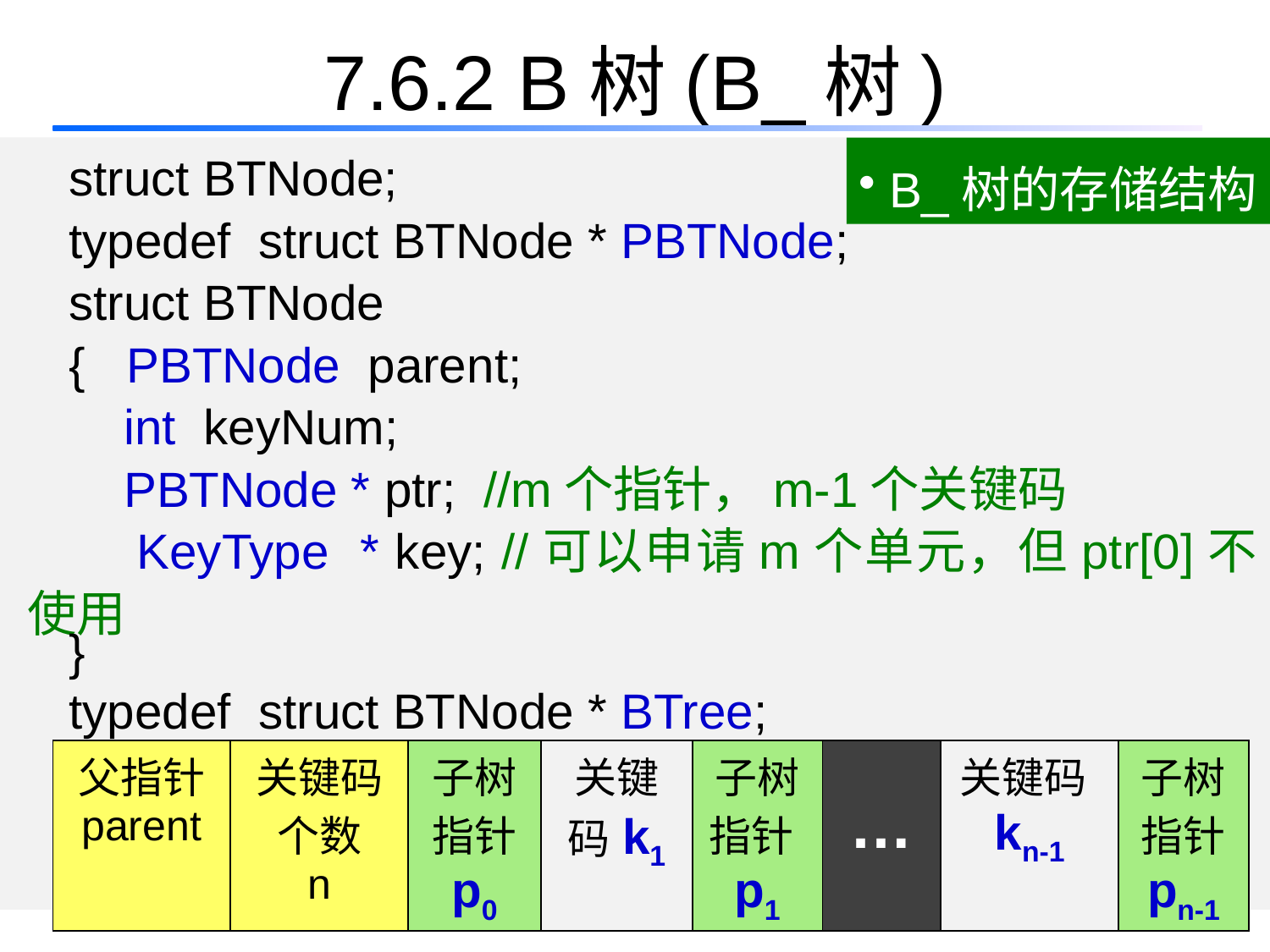

# 7.6.2 B树(B_树)

   struct BTNode;
   typedef  struct BTNode * PBTNode;
   struct BTNode
   {   PBTNode  parent;
       int  keyNum;
       PBTNode * ptr;  //m个指针，m-1个关键码
       KeyType  * key; //可以申请m个单元，但ptr[0]不使用
   }
   typedef  struct BTNode * BTree;
   typedef  BTree * PBTree;

B_树的存储结构
| 父指针 parent | 关键码个数 n | 子树指针 p0 | 关键码k1 | 子树指针p1 | … | 关键码kn-1 | 子树指针 pn-1 |
| --- | --- | --- | --- | --- | --- | --- | --- |